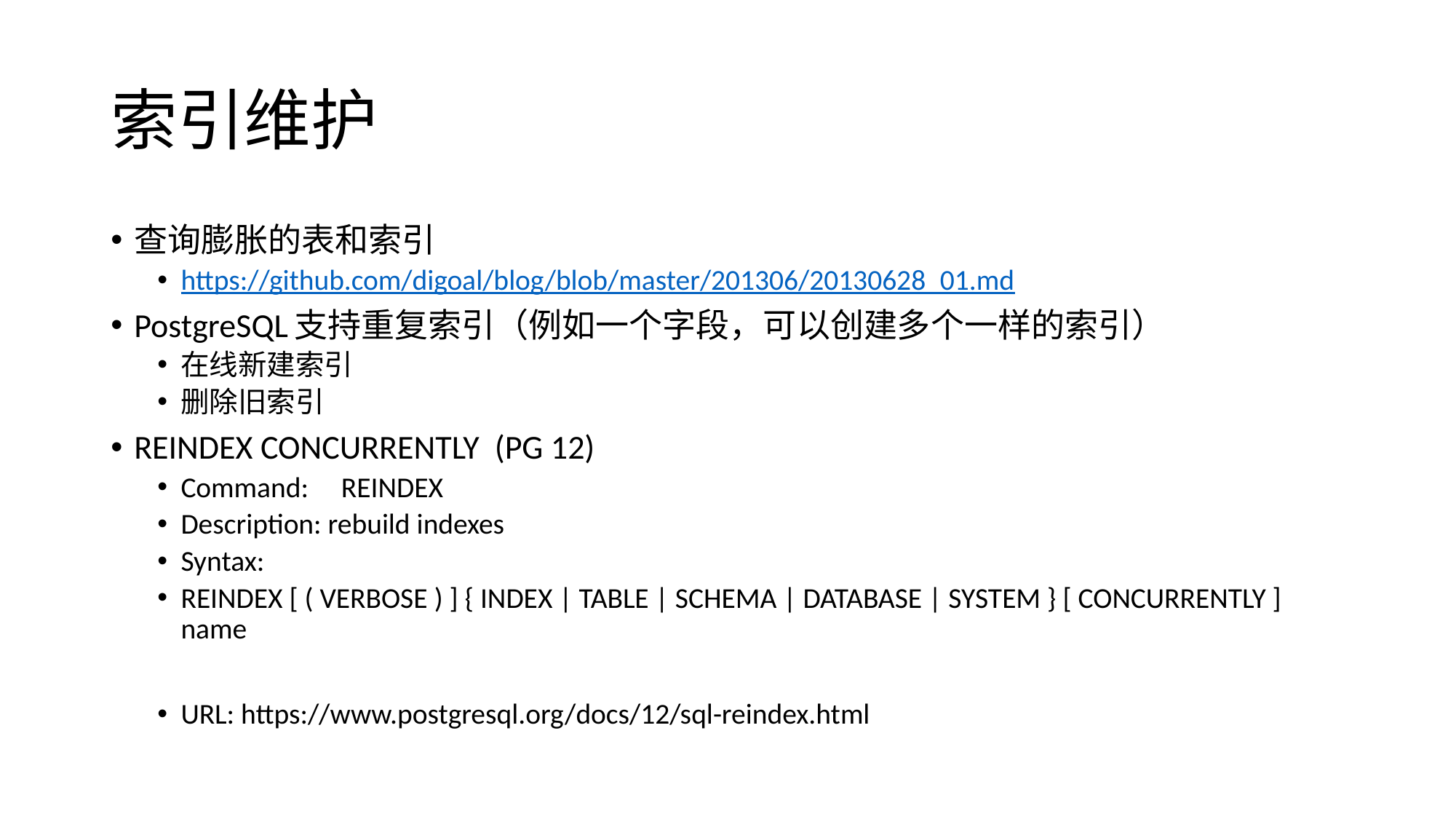

# 索引维护
查询膨胀的表和索引
https://github.com/digoal/blog/blob/master/201306/20130628_01.md
PostgreSQL支持重复索引（例如一个字段，可以创建多个一样的索引）
在线新建索引
删除旧索引
REINDEX CONCURRENTLY  (PG 12)
Command:     REINDEX
Description: rebuild indexes
Syntax:
REINDEX [ ( VERBOSE ) ] { INDEX | TABLE | SCHEMA | DATABASE | SYSTEM } [ CONCURRENTLY ] name

URL: https://www.postgresql.org/docs/12/sql-reindex.html